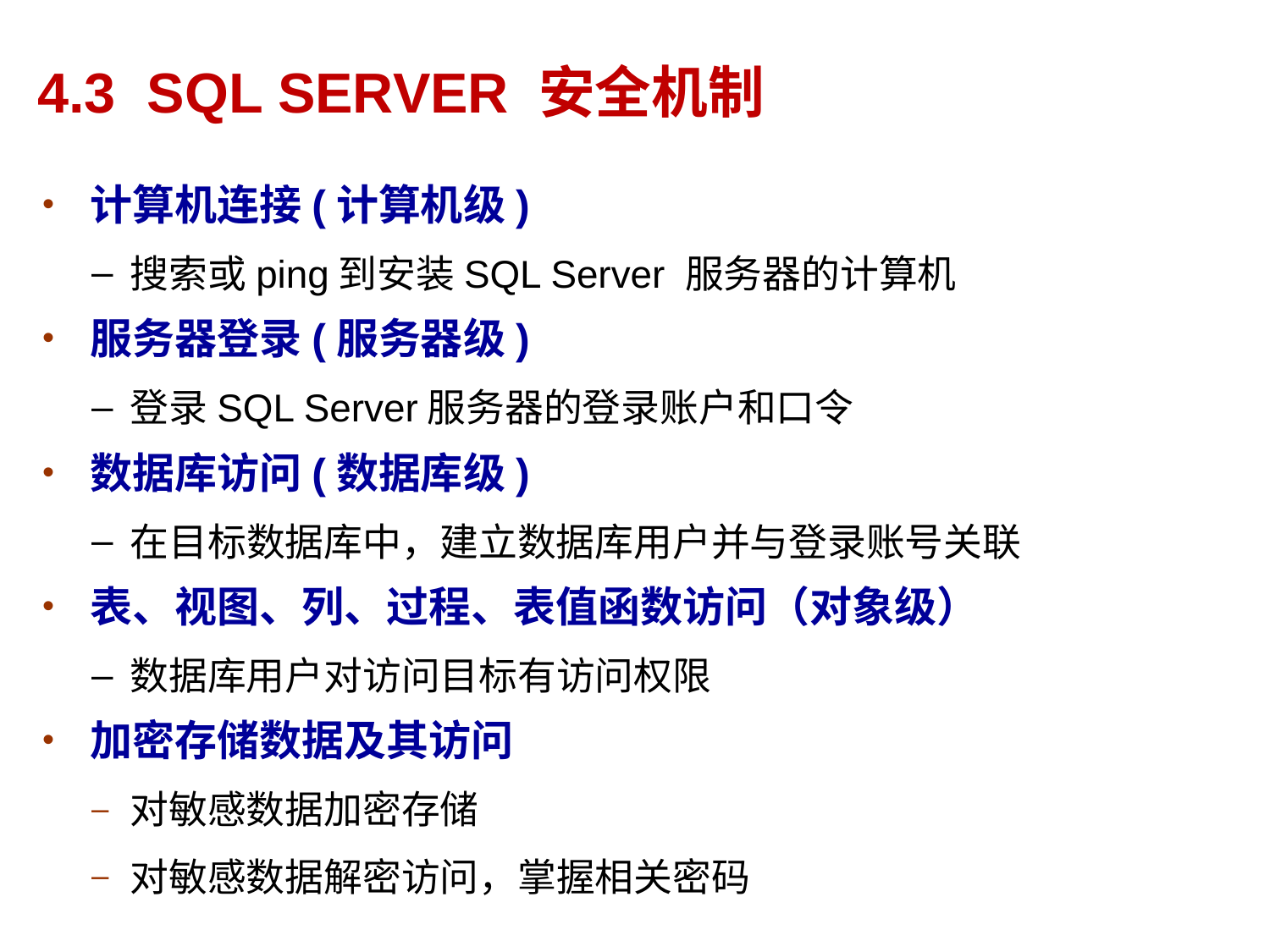

# 4.3  SQL SERVER 安全机制
计算机连接(计算机级)
搜索或ping到安装SQL Server 服务器的计算机
服务器登录(服务器级)
登录SQL Server服务器的登录账户和口令
数据库访问(数据库级)
在目标数据库中，建立数据库用户并与登录账号关联
表、视图、列、过程、表值函数访问（对象级）
数据库用户对访问目标有访问权限
加密存储数据及其访问
对敏感数据加密存储
对敏感数据解密访问，掌握相关密码